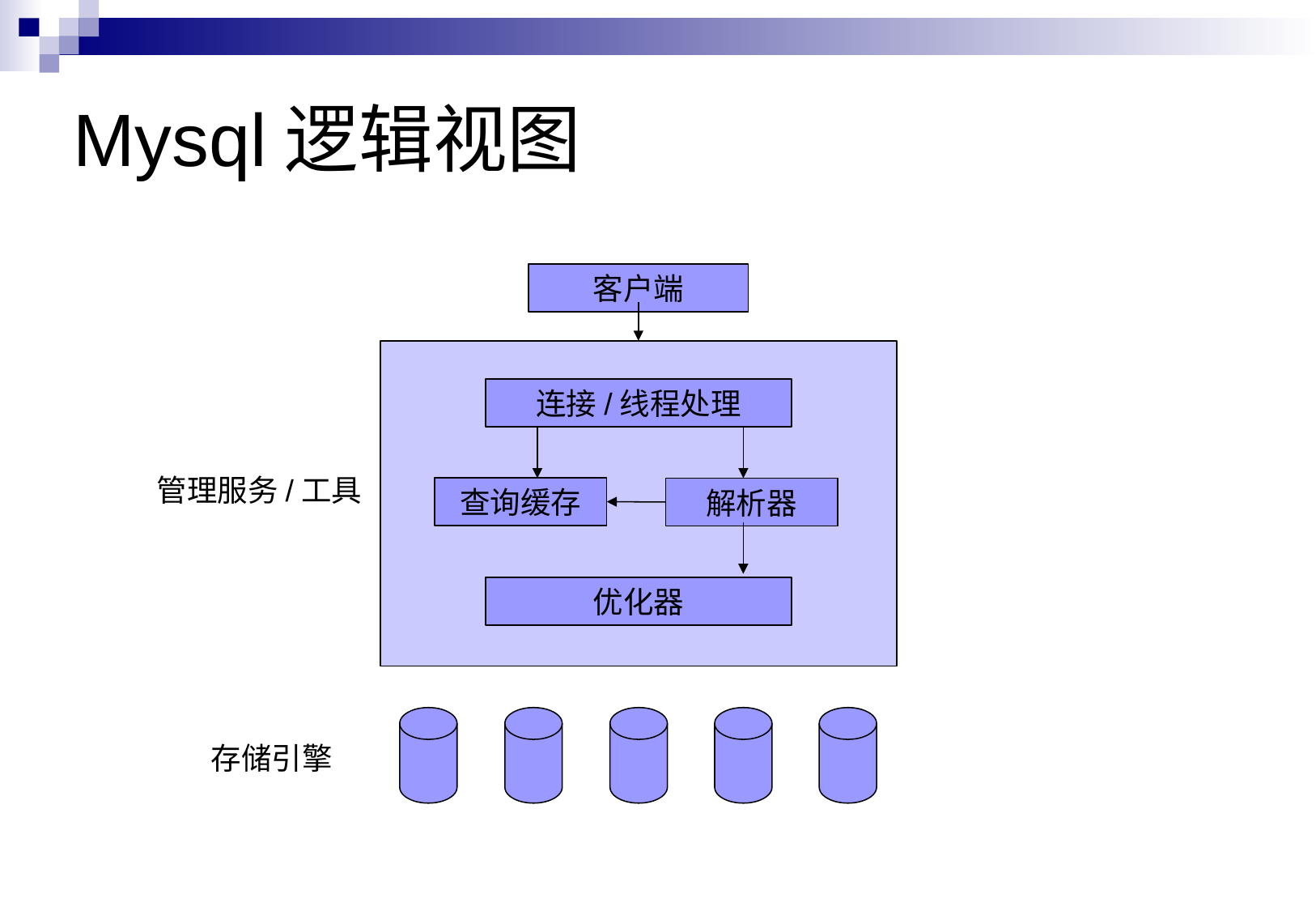

# Mysql逻辑视图

客户端

连接/线程处理
管理服务/工具
查询缓存
解析器
优化器

存储引擎